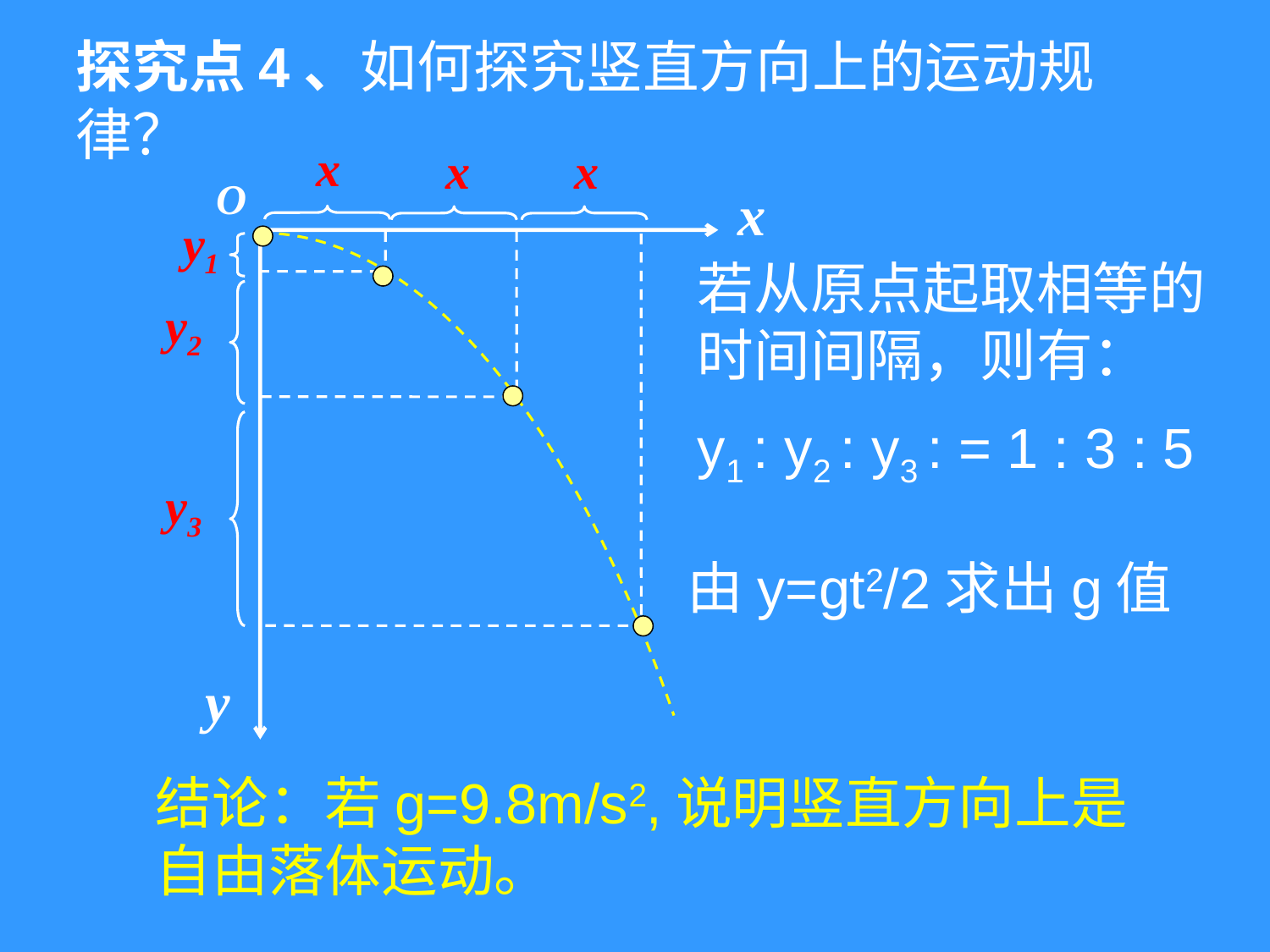

探究点4、如何探究竖直方向上的运动规律？

O
x

y
x
x
x

y1

y2

y3
若从原点起取相等的时间间隔，则有：
y1 : y2 : y3 : = 1 : 3 : 5
由y=gt2/2求出g值
结论：若g=9.8m/s2,说明竖直方向上是自由落体运动。